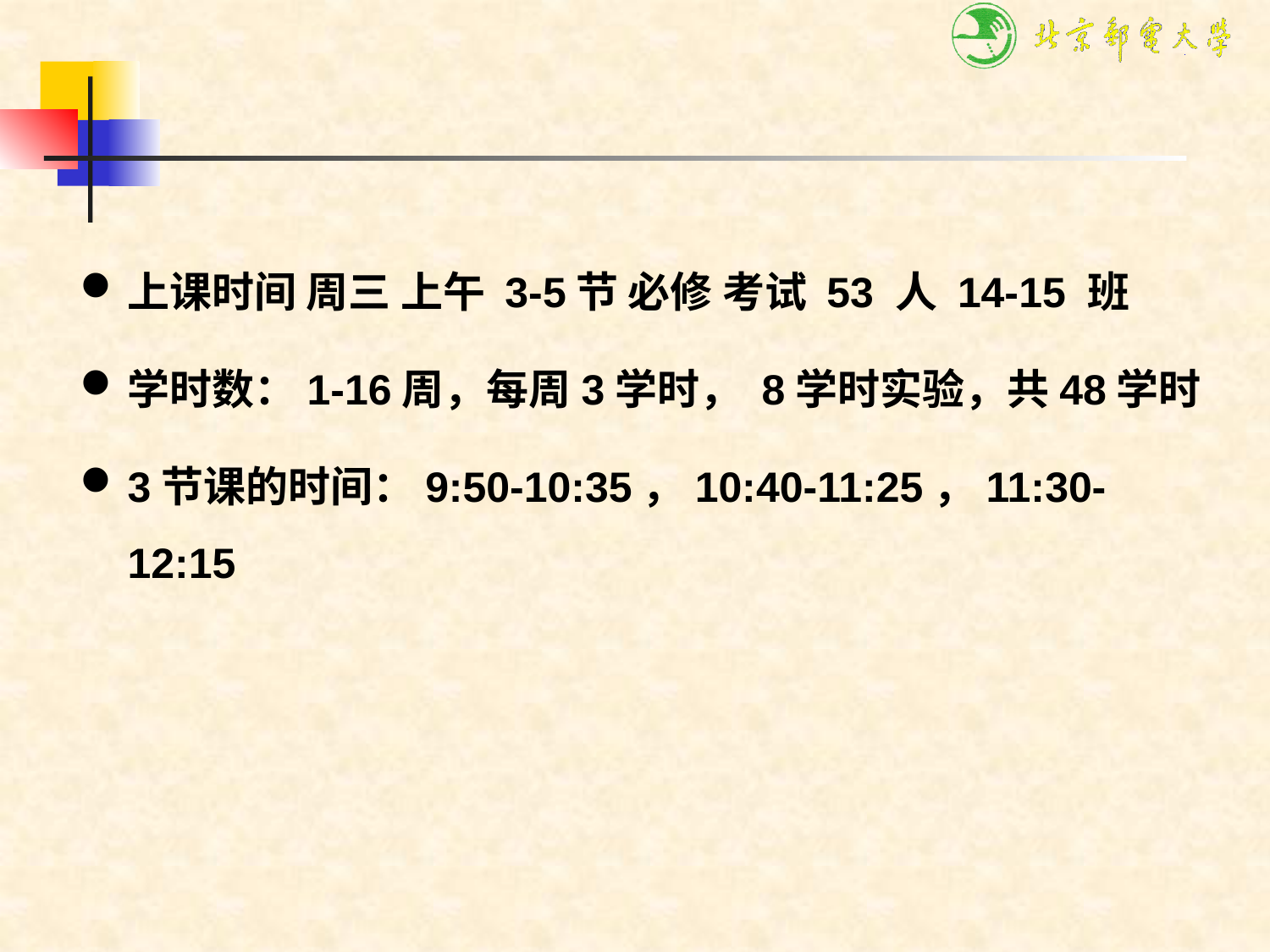

上课时间 周三 上午 3-5节 必修 考试 53 人 14-15 班
学时数：1-16周，每周3学时， 8学时实验，共48学时
3节课的时间：9:50-10:35，10:40-11:25，11:30-12:15

2